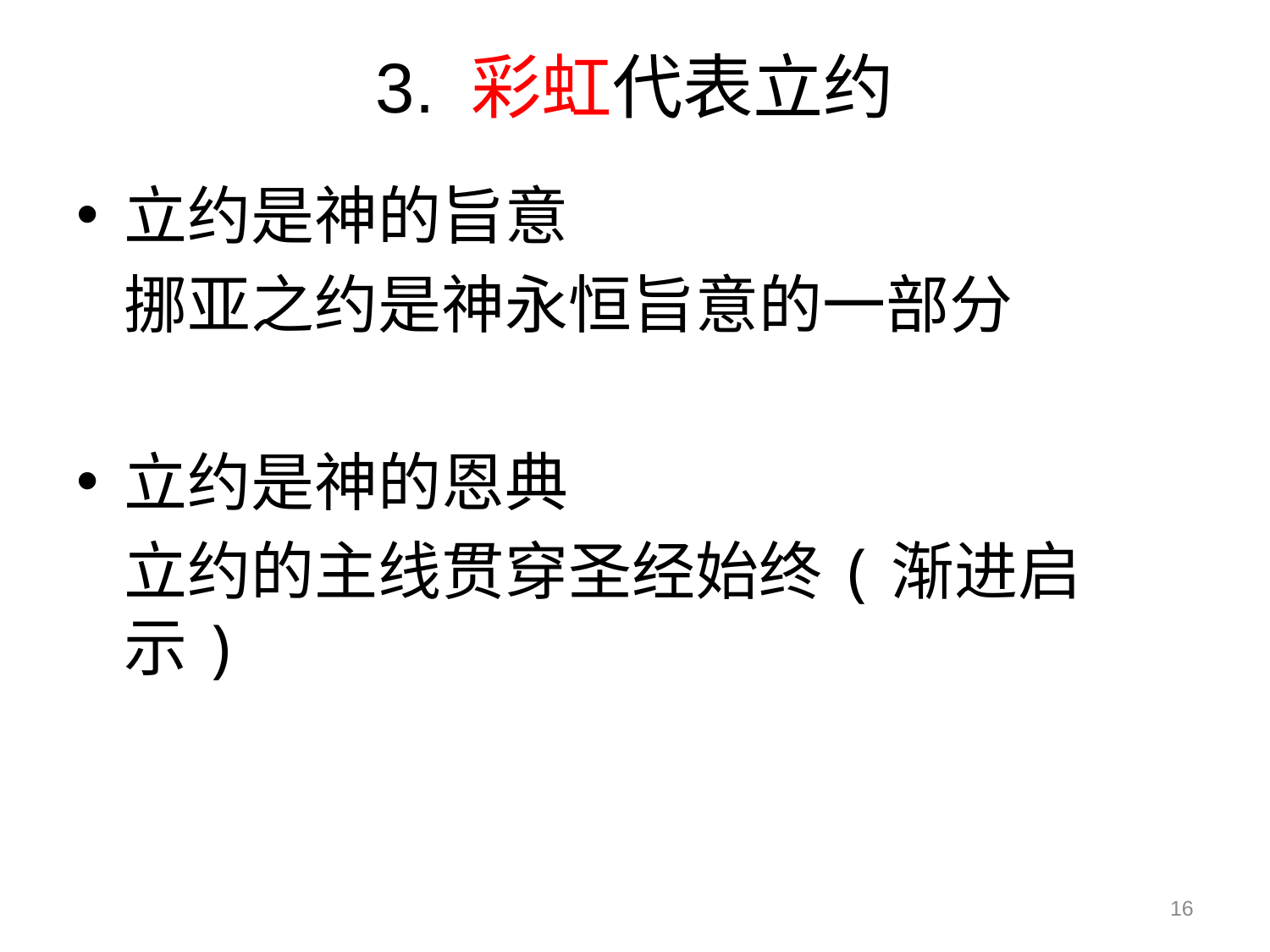

# 3. 彩虹代表立约
立约是神的旨意
	挪亚之约是神永恒旨意的一部分

立约是神的恩典
	立约的主线贯穿圣经始终(渐进启示)

16